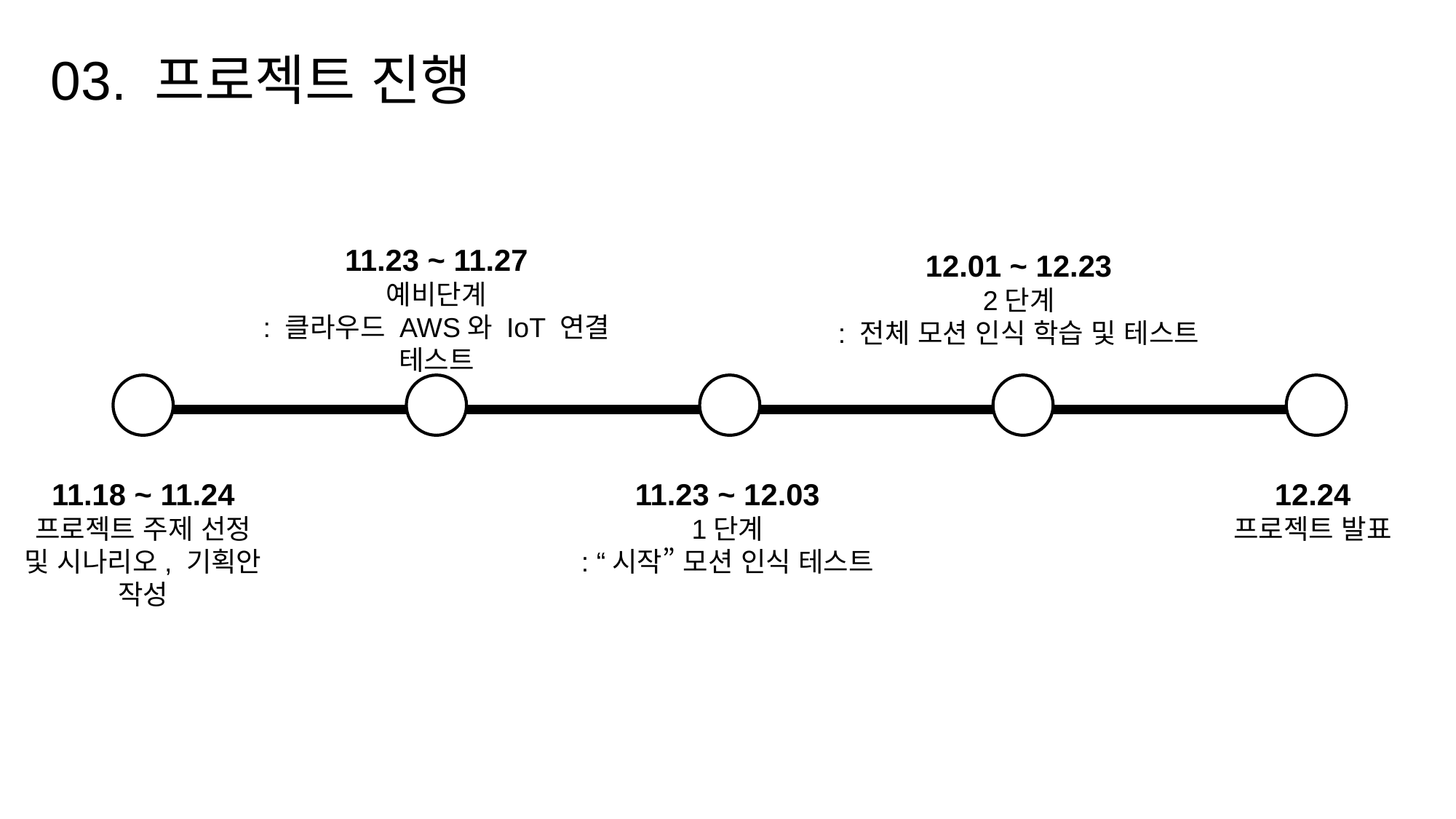

# 03. 프로젝트 진행
11.23 ~ 11.27
예비단계
: 클라우드 AWS와 IoT 연결 테스트
12.01 ~ 12.23
2단계
: 전체 모션 인식 학습 및 테스트

11.23 ~ 12.03
1단계
: “시작” 모션 인식 테스트
12.24
프로젝트 발표
11.18 ~ 11.24
프로젝트 주제 선정 및 시나리오, 기획안 작성